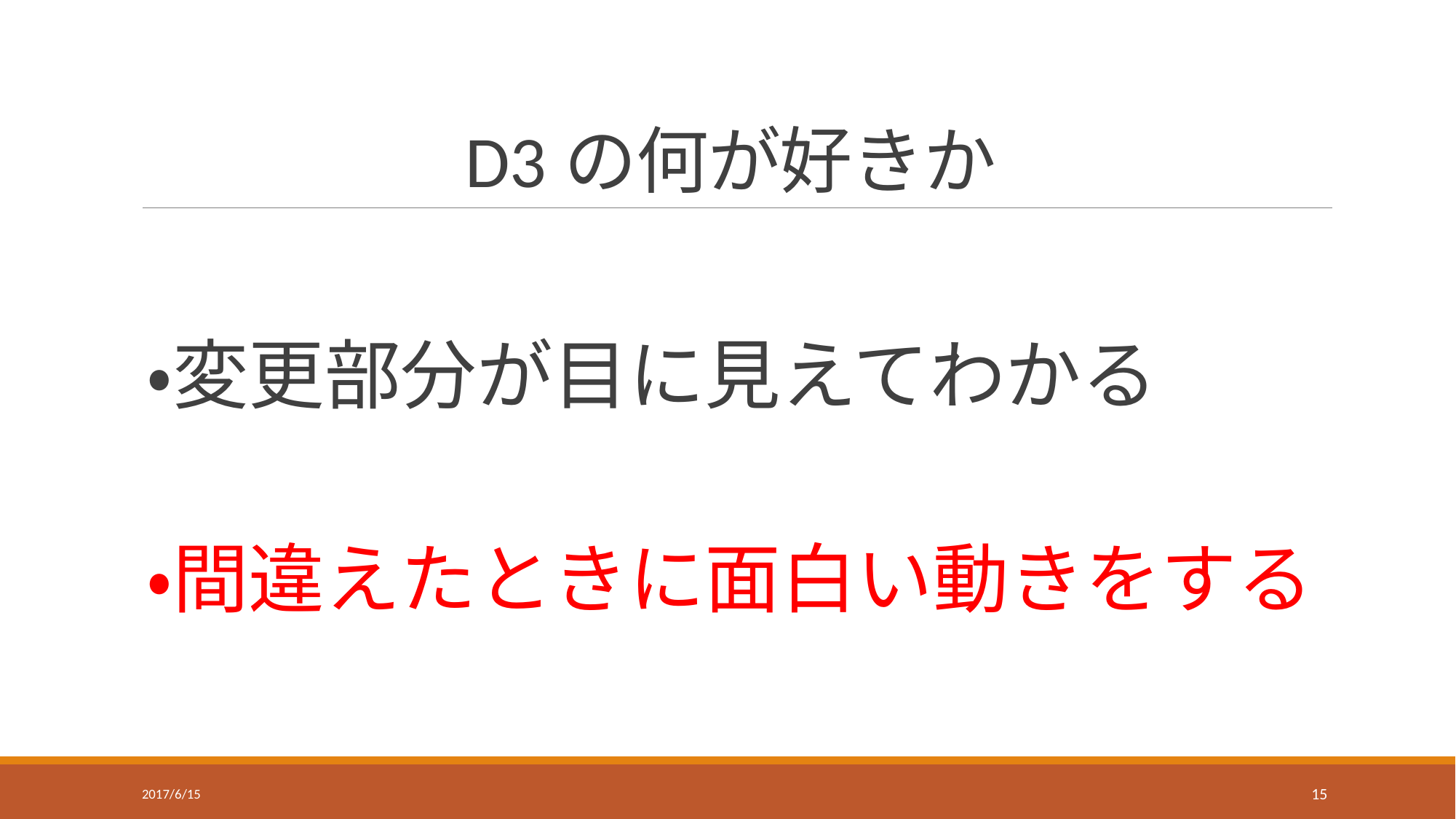

# D3の何が好きか

・変更部分が目に見えてわかる

・間違えたときに面白い動きをする
2017/6/15
15